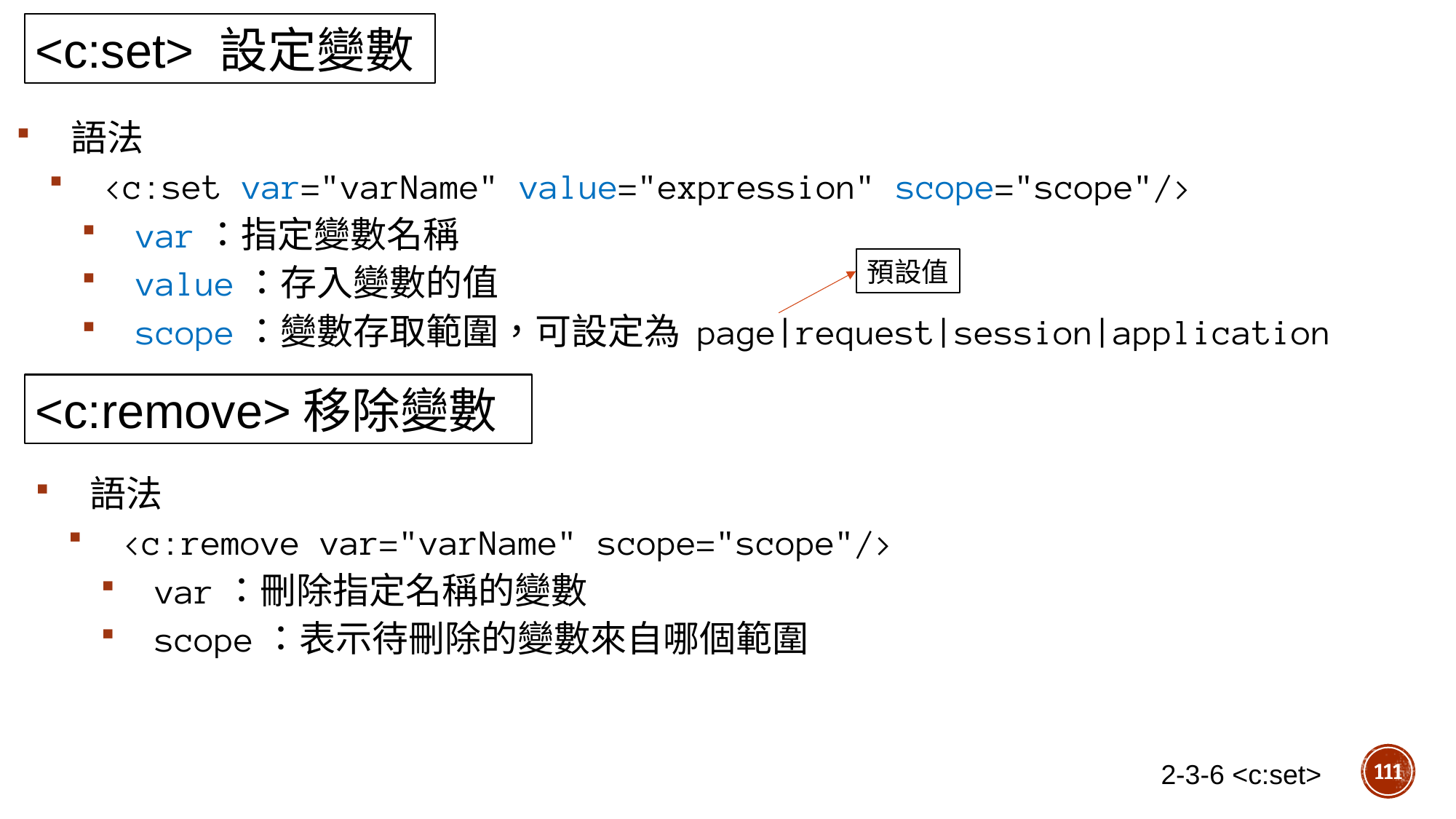

<c:set> 設定變數
語法
<c:set var="varName" value="expression" scope="scope"/>
var：指定變數名稱
value：存入變數的值
scope：變數存取範圍，可設定為 page|request|session|application
預設值
<c:remove>移除變數
語法
<c:remove var="varName" scope="scope"/>
var：刪除指定名稱的變數
scope：表示待刪除的變數來自哪個範圍
111
2-3-6 <c:set>